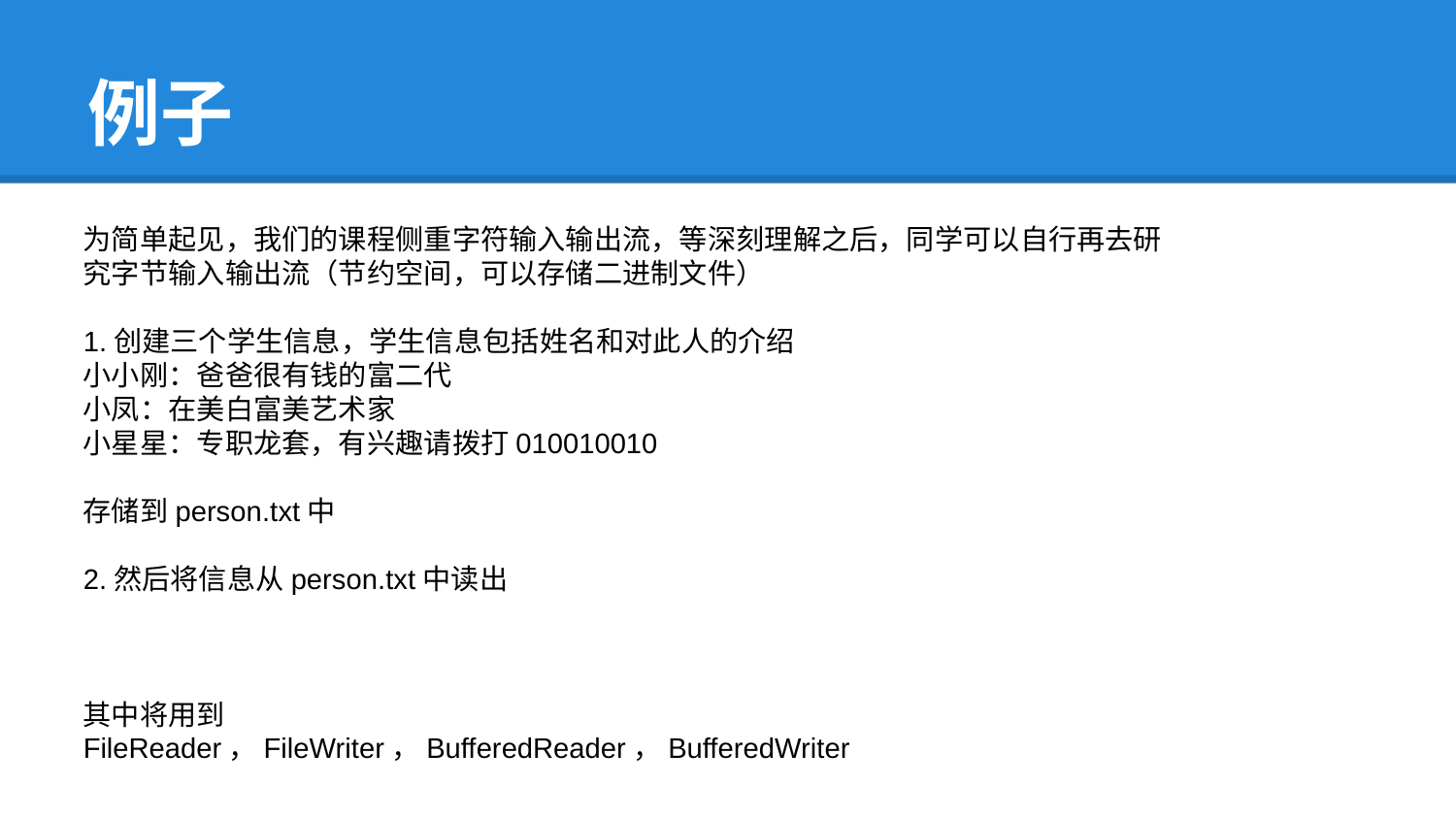

# 例子
为简单起见，我们的课程侧重字符输入输出流，等深刻理解之后，同学可以自行再去研究字节输入输出流（节约空间，可以存储二进制文件）

1.创建三个学生信息，学生信息包括姓名和对此人的介绍
小小刚：爸爸很有钱的富二代
小凤：在美白富美艺术家
小星星：专职龙套，有兴趣请拨打010010010

存储到person.txt中

2.然后将信息从person.txt中读出

其中将用到
FileReader，FileWriter，BufferedReader，BufferedWriter